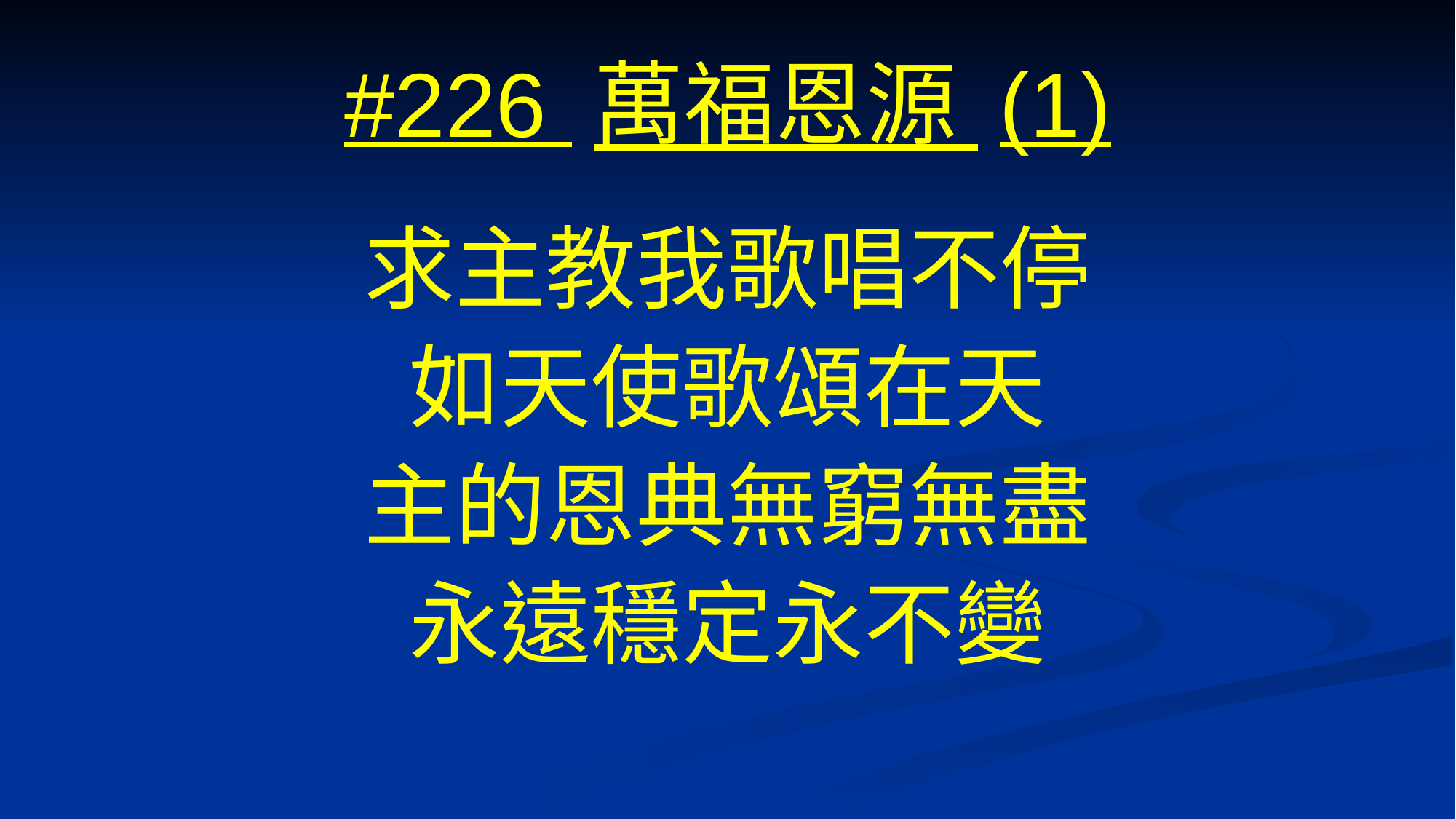

# #226 萬福恩源 (1)
求主教我歌唱不停
如天使歌頌在天
主的恩典無窮無盡
永遠穩定永不變